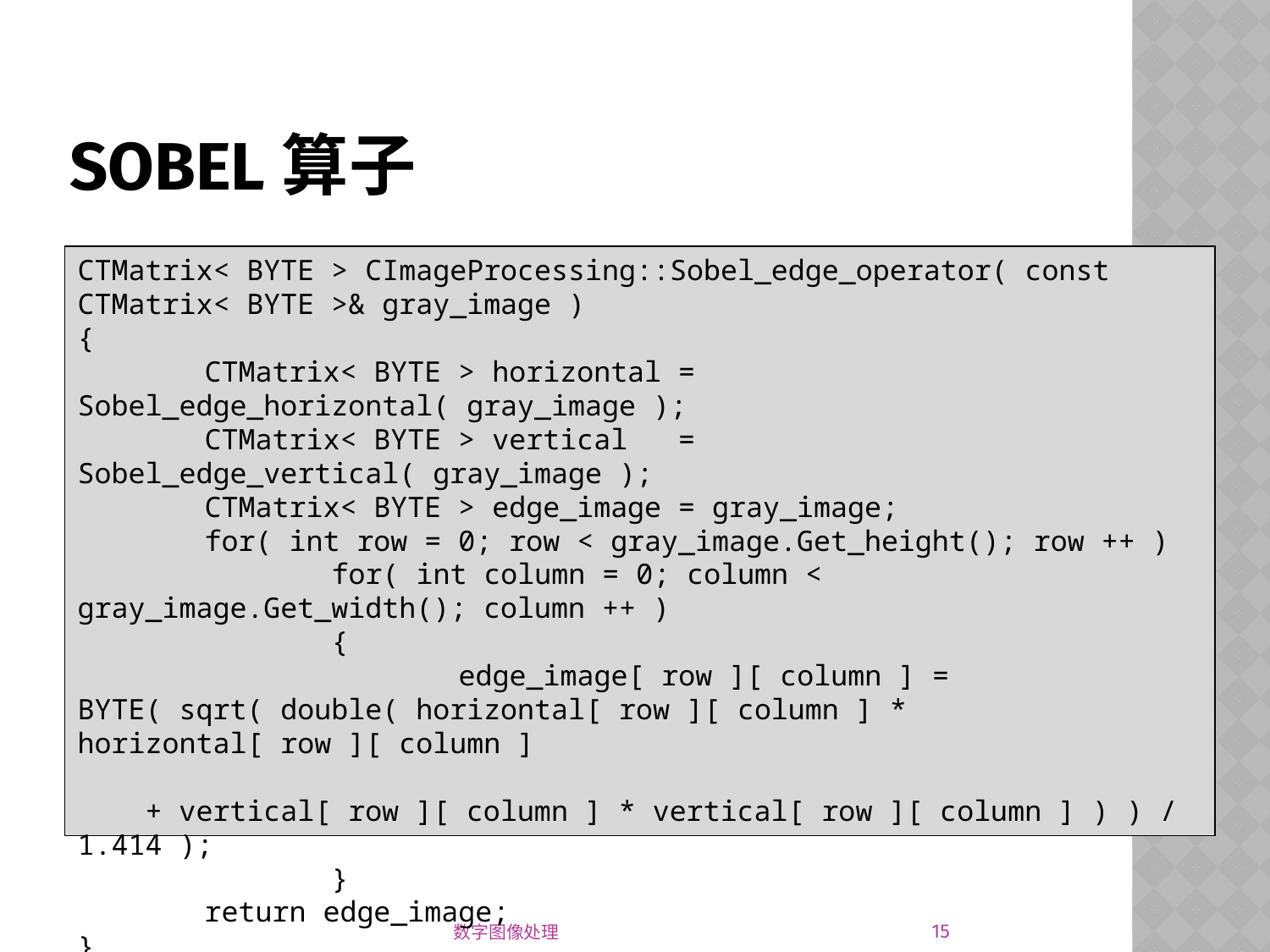

# Sobel算子
CTMatrix< BYTE > CImageProcessing::Sobel_edge_operator( const CTMatrix< BYTE >& gray_image )
{
	CTMatrix< BYTE > horizontal = Sobel_edge_horizontal( gray_image );
	CTMatrix< BYTE > vertical   = Sobel_edge_vertical( gray_image );
	CTMatrix< BYTE > edge_image = gray_image;
	for( int row = 0; row < gray_image.Get_height(); row ++ )
		for( int column = 0; column < gray_image.Get_width(); column ++ )
		{
			edge_image[ row ][ column ] = BYTE( sqrt( double( horizontal[ row ][ column ] * horizontal[ row ][ column ]
			                                                + vertical[ row ][ column ] * vertical[ row ][ column ] ) ) / 1.414 );
		}
	return edge_image;
}
15
数字图像处理